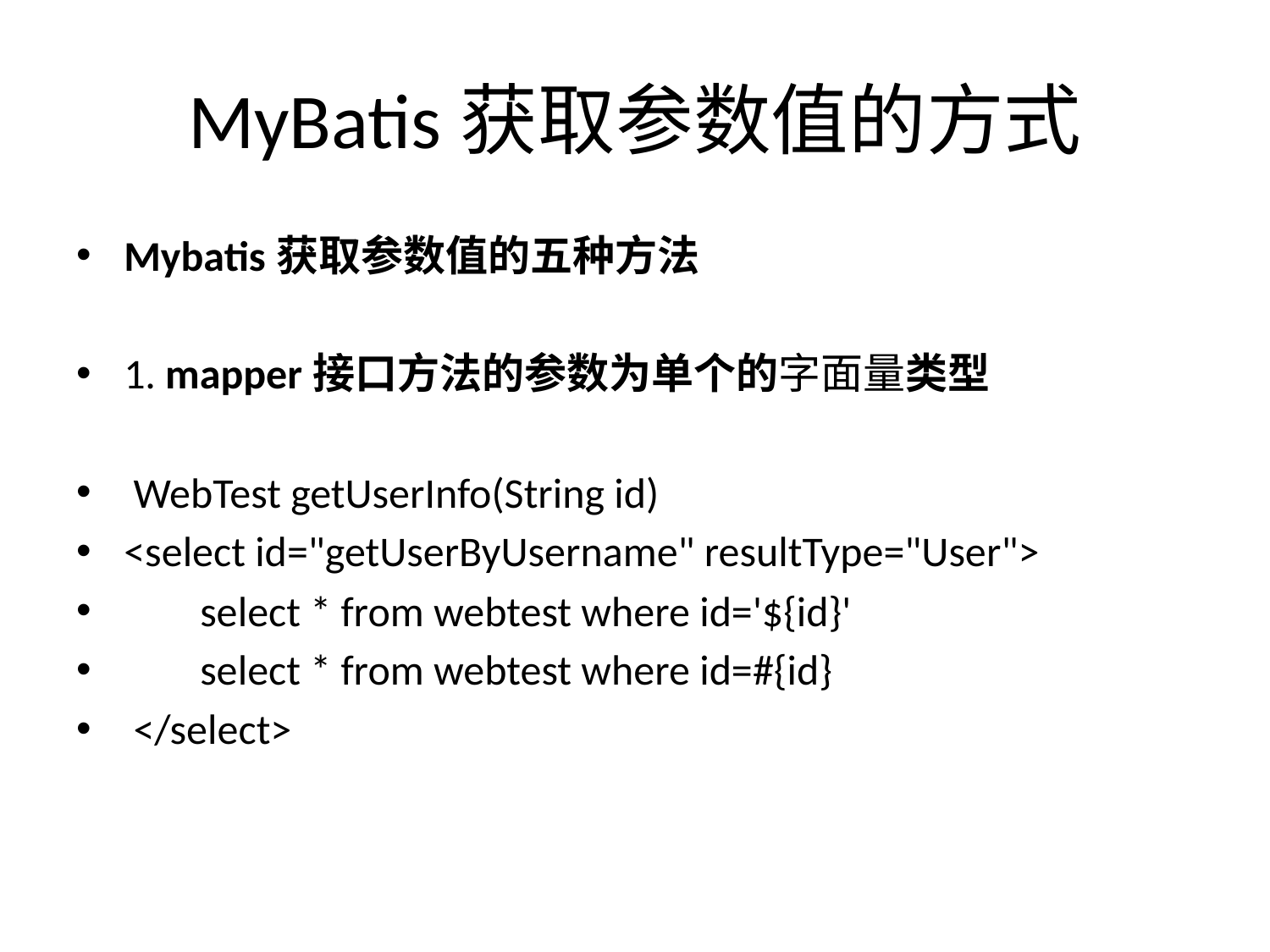

# MyBatis获取参数值的方式
Mybatis获取参数值的五种方法

1. mapper接口方法的参数为单个的字面量类型

 WebTest getUserInfo(String id)
<select id="getUserByUsername" resultType="User">
        select * from webtest where id='${id}'
        select * from webtest where id=#{id}
 </select>